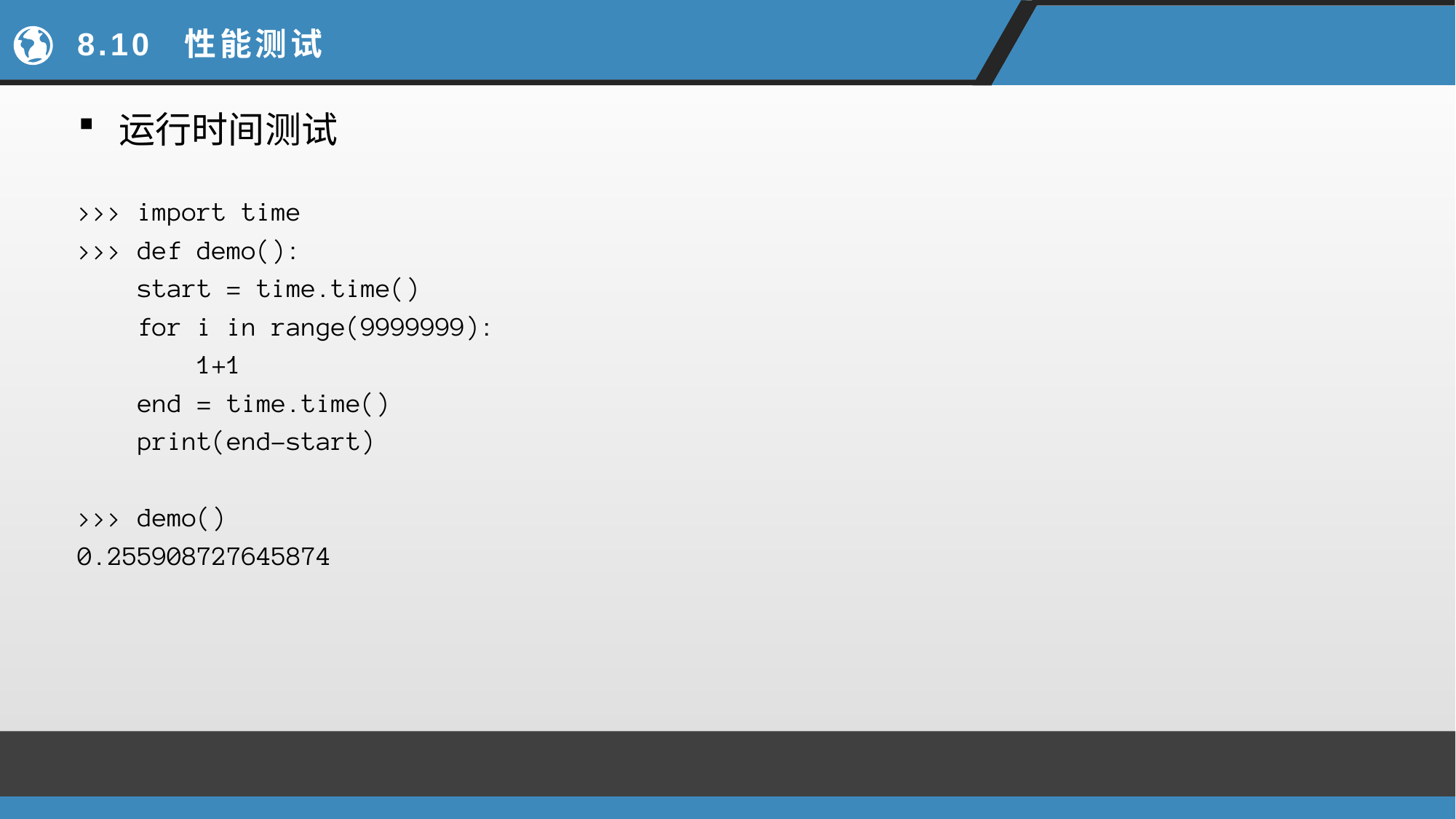

# 8.10  性能测试

运行时间测试

>>> import time
>>> def demo():
    start = time.time()
    for i in range(9999999):
        1+1
    end = time.time()
    print(end-start)

>>> demo()
0.255908727645874